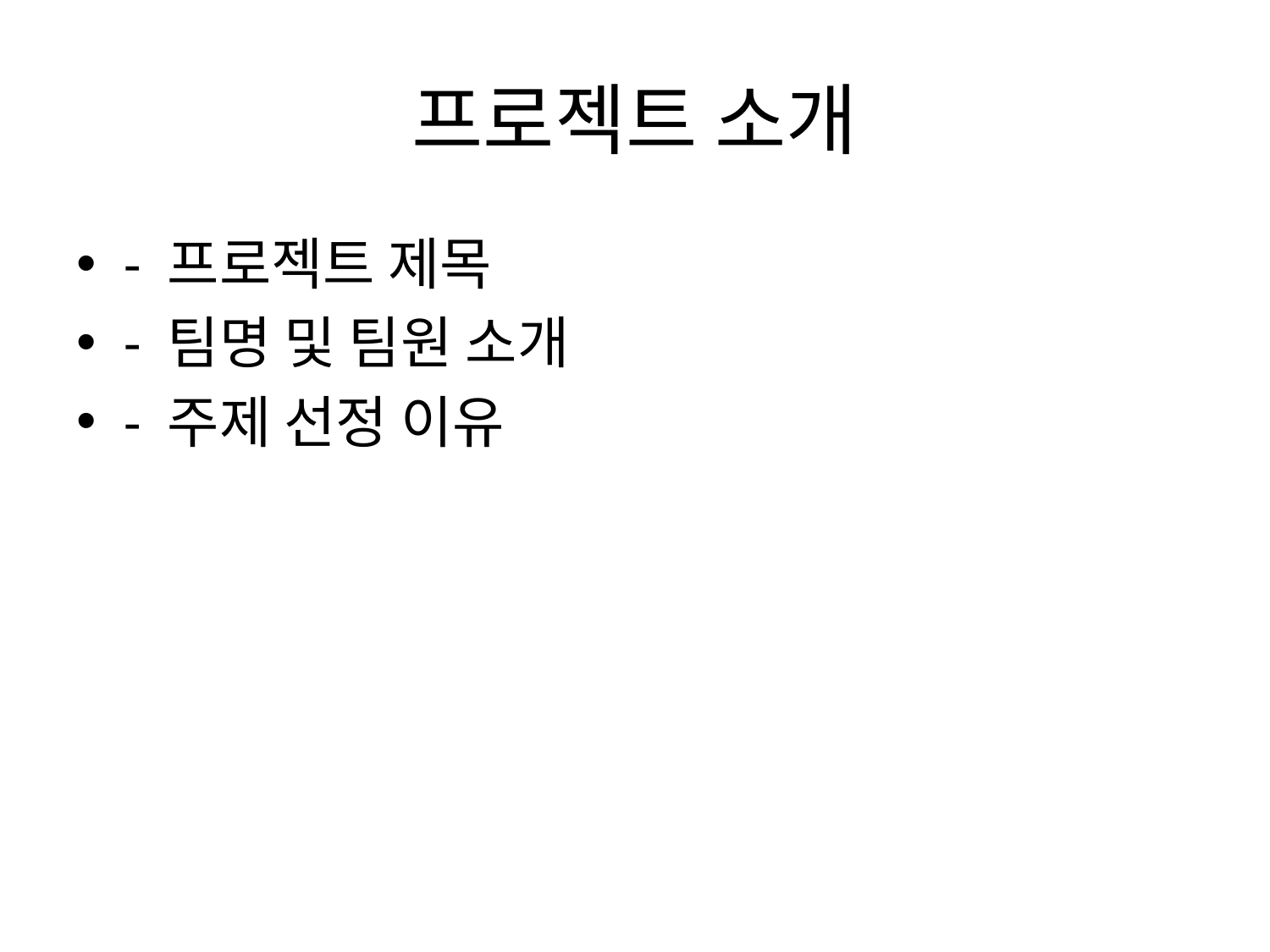

# 프로젝트 소개
- 프로젝트 제목
- 팀명 및 팀원 소개
- 주제 선정 이유